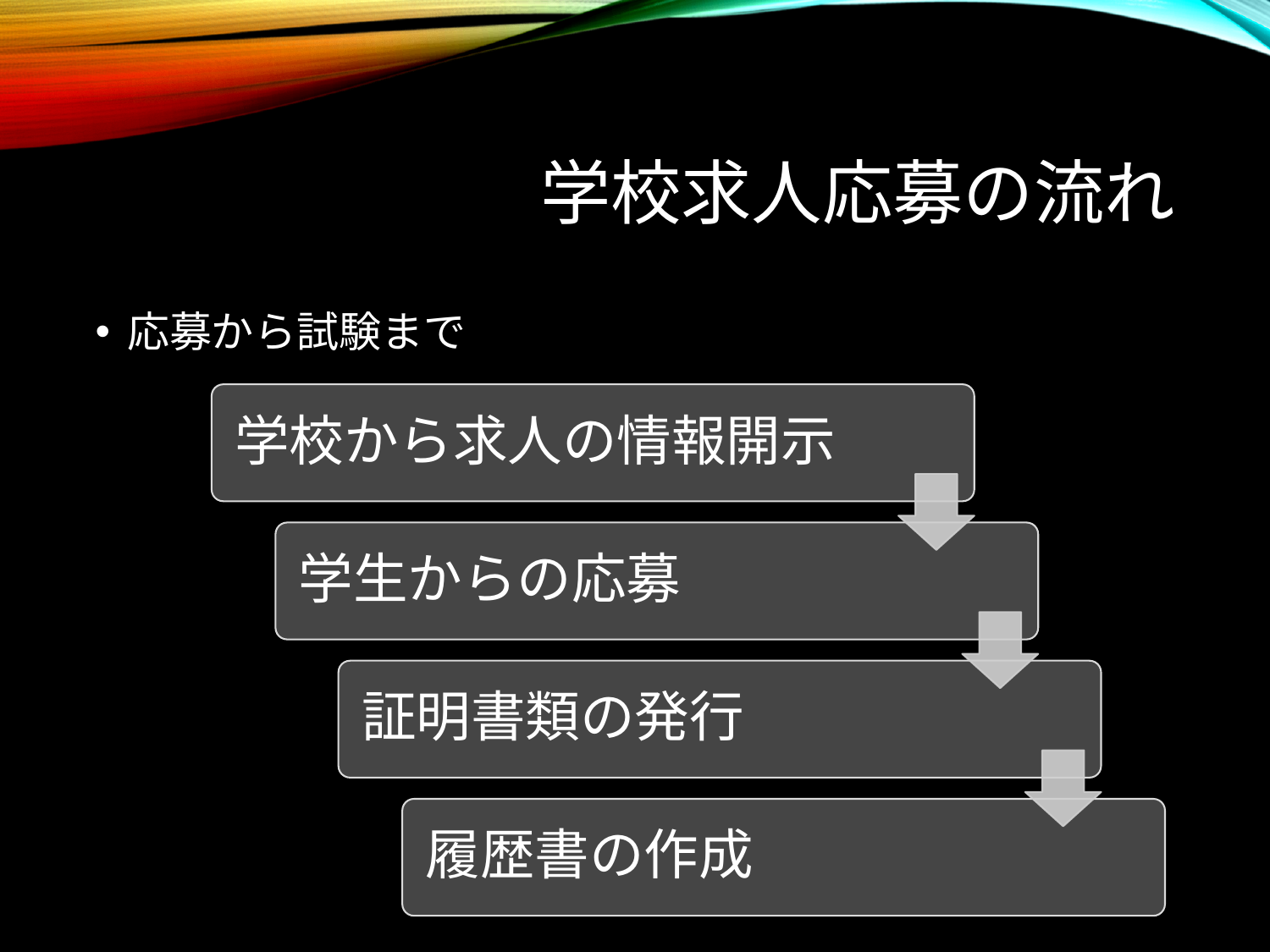

# 学校求人応募の流れ
応募から試験まで
学校から求人の情報開示
学生からの応募
証明書類の発行
履歴書の作成